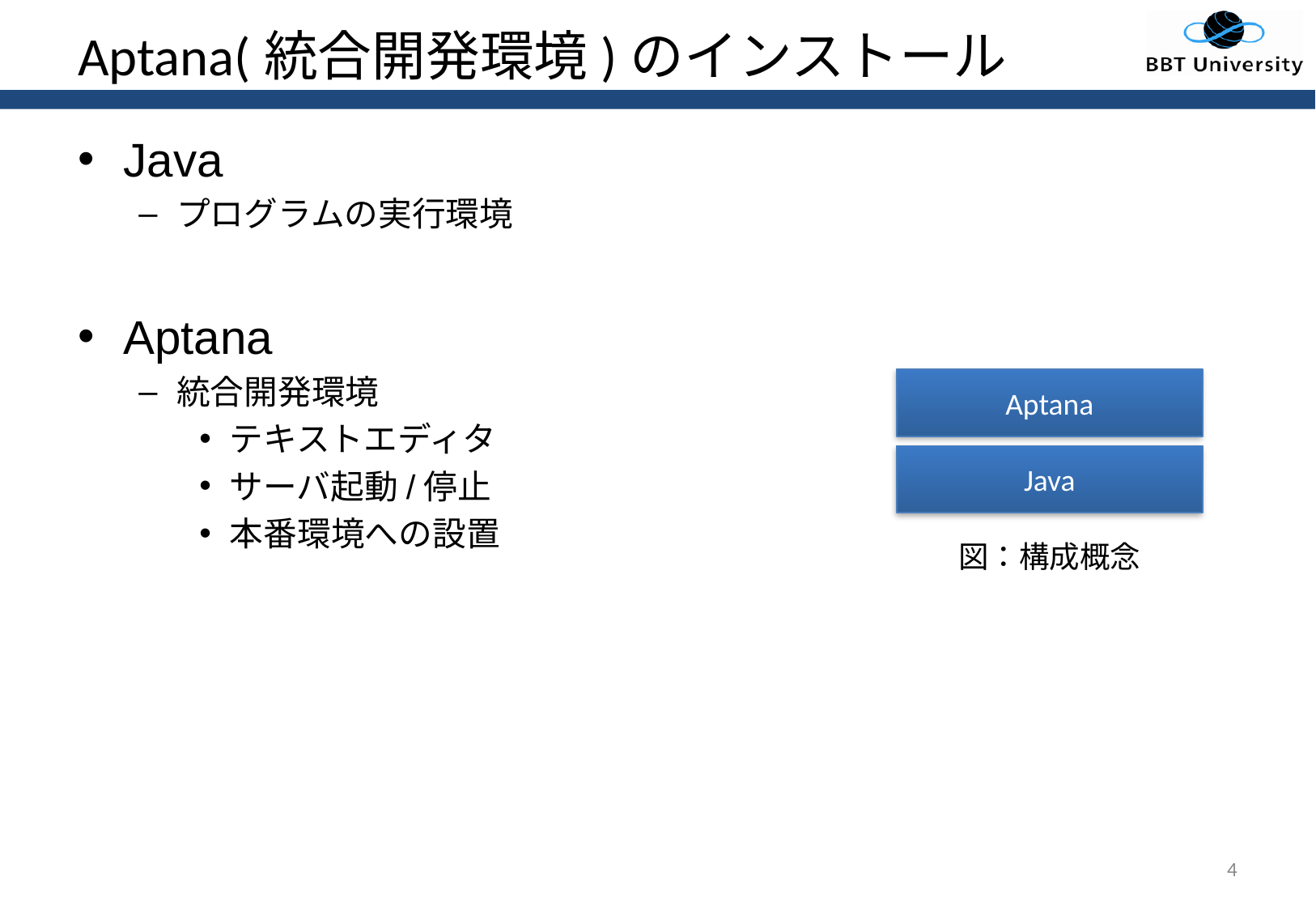

# Aptana(統合開発環境)のインストール
Java
プログラムの実行環境

Aptana
統合開発環境
テキストエディタ
サーバ起動/停止
本番環境への設置
Aptana
Java
図：構成概念
4